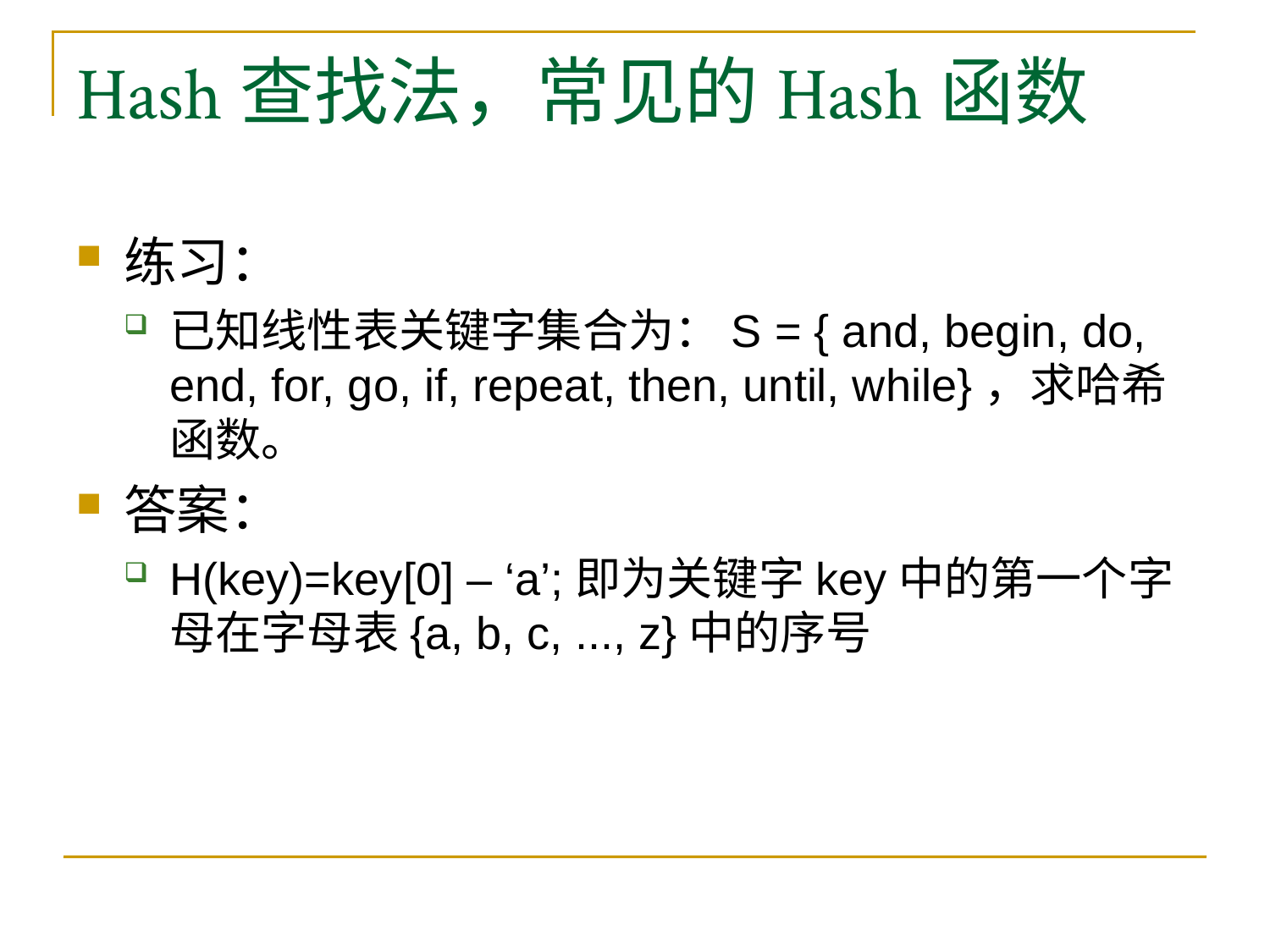

# Hash查找法，常见的Hash函数
练习：
已知线性表关键字集合为：S = { and, begin, do, end, for, go, if, repeat, then, until, while}，求哈希函数。
答案：
H(key)=key[0] – ‘a’;即为关键字key中的第一个字母在字母表{a, b, c, ..., z}中的序号